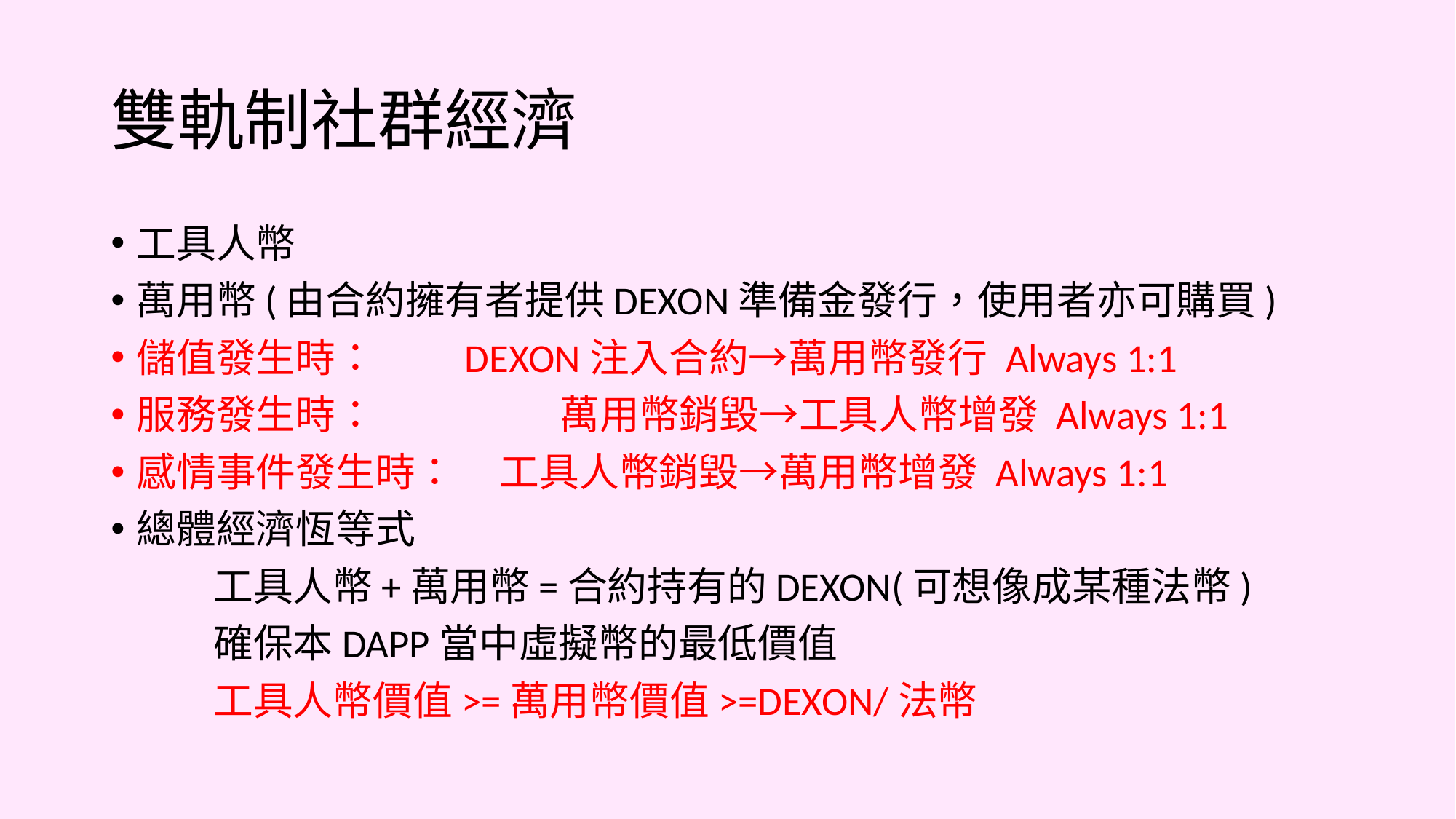

# 雙軌制社群經濟
工具人幣
萬用幣(由合約擁有者提供DEXON準備金發行，使用者亦可購買)
儲值發生時：         DEXON注入合約→萬用幣發行 Always 1:1
服務發生時： 	             萬用幣銷毀→工具人幣增發 Always 1:1
感情事件發生時：     工具人幣銷毀→萬用幣增發 Always 1:1
總體經濟恆等式
	工具人幣+萬用幣=合約持有的DEXON(可想像成某種法幣)
	確保本DAPP當中虛擬幣的最低價值
	工具人幣價值>=萬用幣價值>=DEXON/法幣